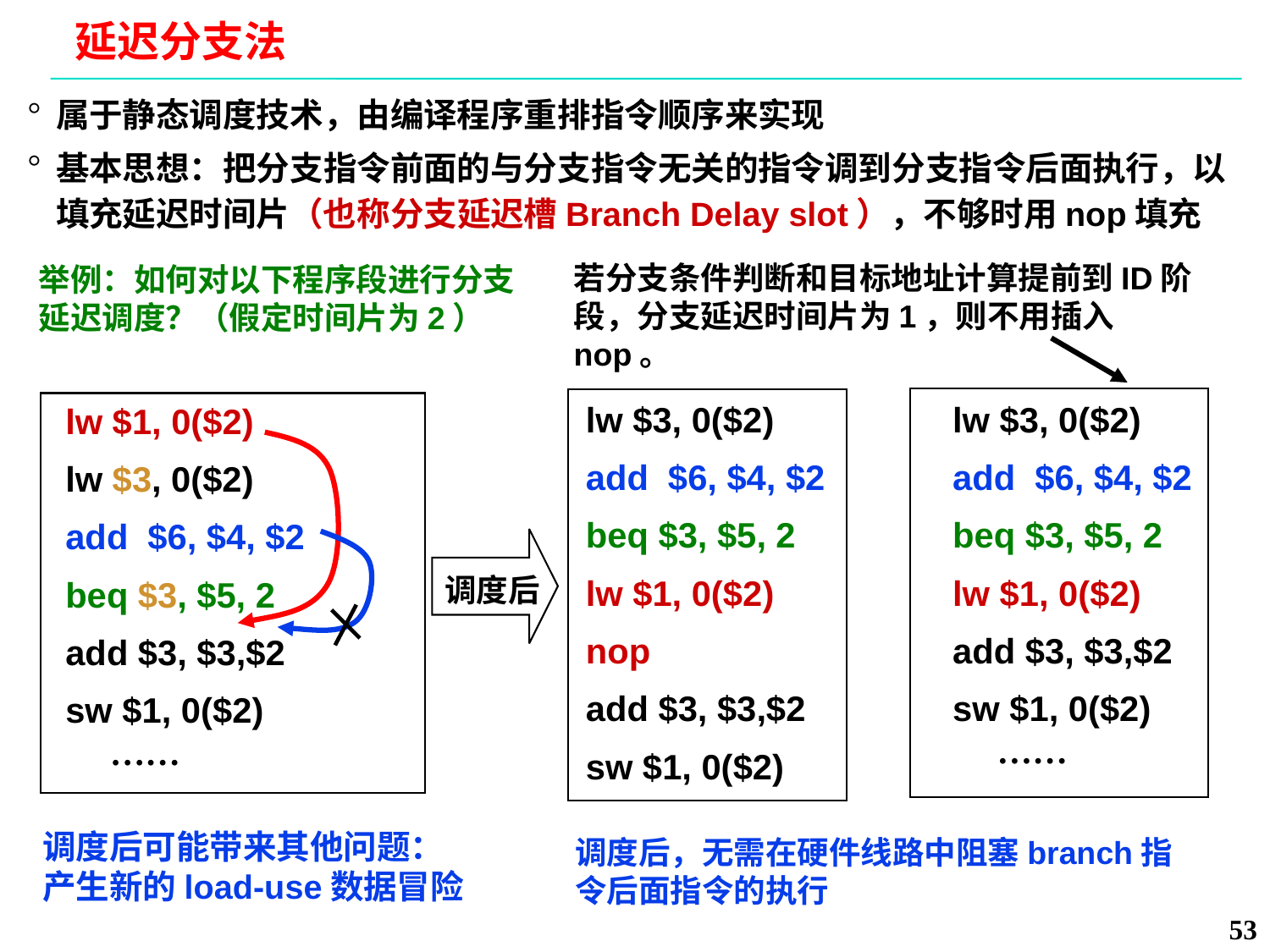

# 延迟分支法
属于静态调度技术，由编译程序重排指令顺序来实现
基本思想：把分支指令前面的与分支指令无关的指令调到分支指令后面执行，以填充延迟时间片（也称分支延迟槽Branch Delay slot），不够时用nop填充
若分支条件判断和目标地址计算提前到ID阶段，分支延迟时间片为1，则不用插入nop。
举例：如何对以下程序段进行分支延迟调度？（假定时间片为2）

lw $3, 0($2)
add  $6, $4, $2
beq $3, $5, 2
lw $1, 0($2)
nop
add $3, $3,$2
sw $1, 0($2)

lw $3, 0($2)
add  $6, $4, $2
beq $3, $5, 2
lw $1, 0($2)
add $3, $3,$2
sw $1, 0($2)
     ……

lw $1, 0($2)
lw $3, 0($2)
add  $6, $4, $2
beq $3, $5, 2
add $3, $3,$2
sw $1, 0($2)
     ……

调度后

调度后可能带来其他问题：产生新的load-use数据冒险
调度后，无需在硬件线路中阻塞branch指令后面指令的执行